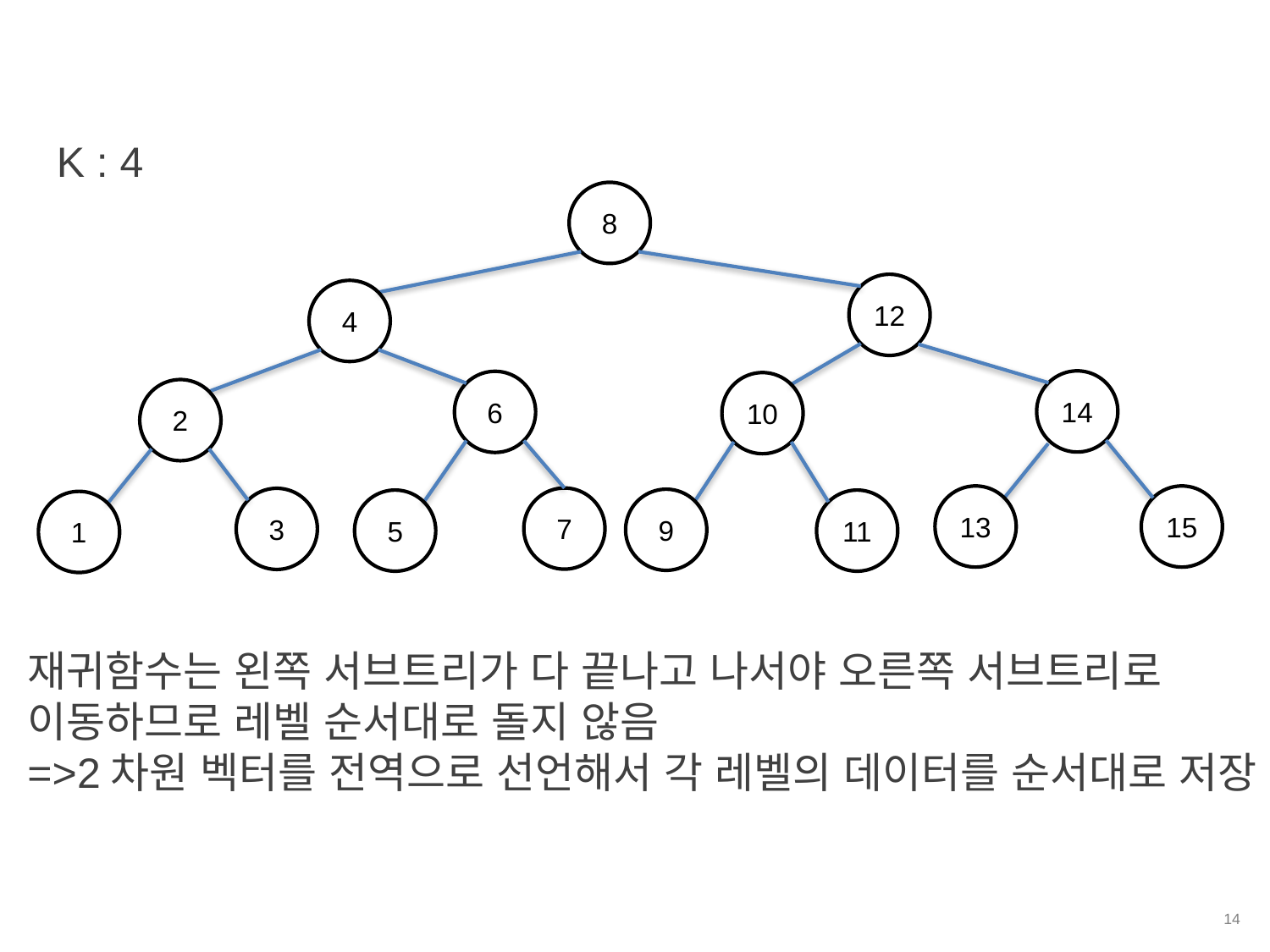

K : 4
8
12
4
14
6
10
2
13
15
7
3
9
5
11
1
재귀함수는 왼쪽 서브트리가 다 끝나고 나서야 오른쪽 서브트리로 이동하므로 레벨 순서대로 돌지 않음
=>2차원 벡터를 전역으로 선언해서 각 레벨의 데이터를 순서대로 저장